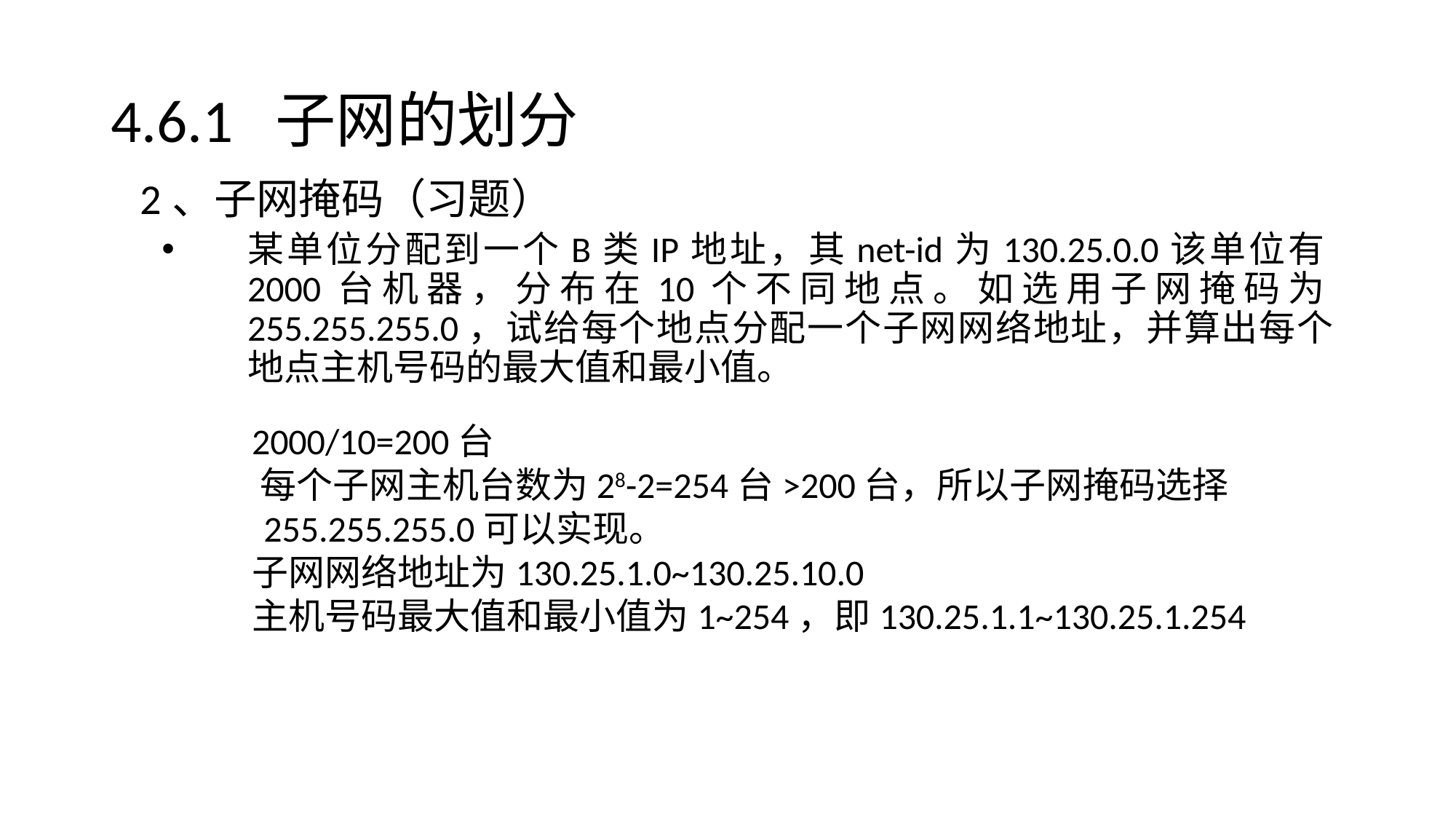

# 4.6.1  子网的划分
2、子网掩码（习题）
某单位分配到一个B类IP地址，其net-id为130.25.0.0该单位有2000台机器，分布在10个不同地点。如选用子网掩码为255.255.255.0，试给每个地点分配一个子网网络地址，并算出每个地点主机号码的最大值和最小值。

         2000/10=200台
         每个子网主机台数为28-2=254台>200台，所以子网掩码选择255.255.255.0可以实现。
        子网网络地址为130.25.1.0~130.25.10.0
        主机号码最大值和最小值为1~254，即130.25.1.1~130.25.1.254